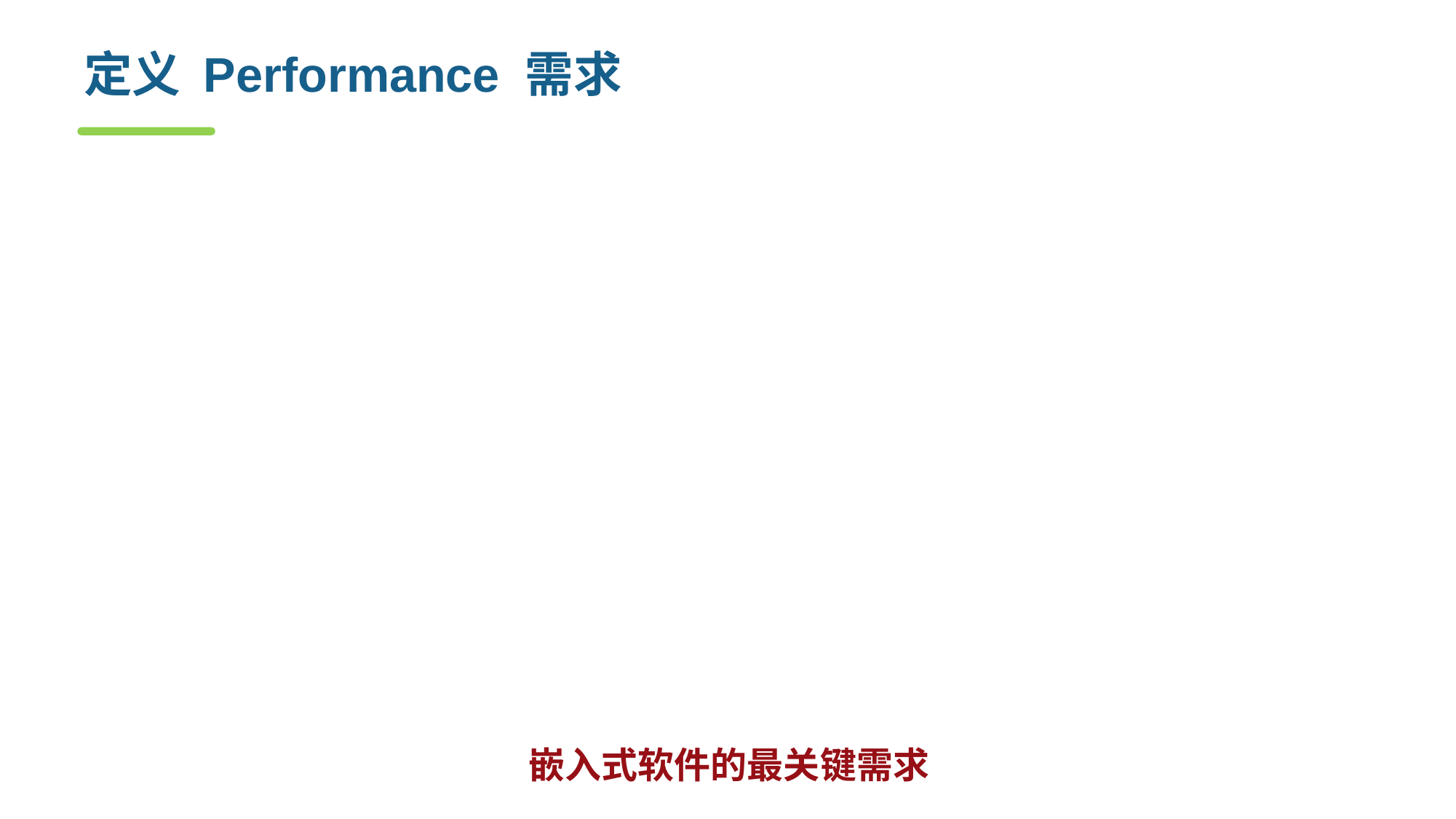

# 定义 Performance 需求
“performance”性能
A measure of speed or efficiency of the running system
性能需求
Capacity
Throughput
Response time
Memory
Degradation modes
Efficient use of scarce resources
Processor, memory, disk, network bandwidth
嵌入式软件的最关键需求
11